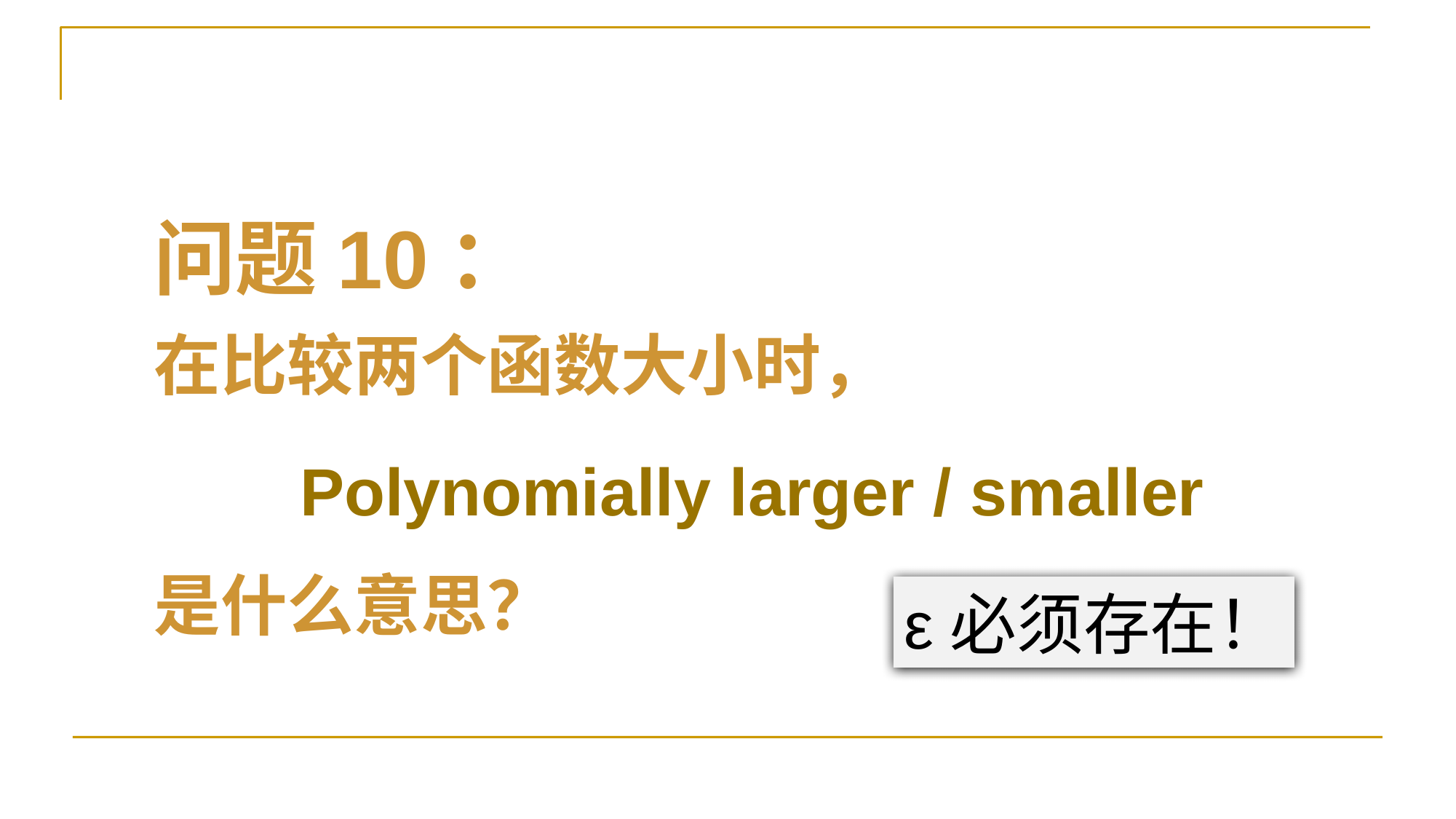

问题10：
在比较两个函数大小时，

是什么意思？
Polynomially larger / smaller
ε必须存在！